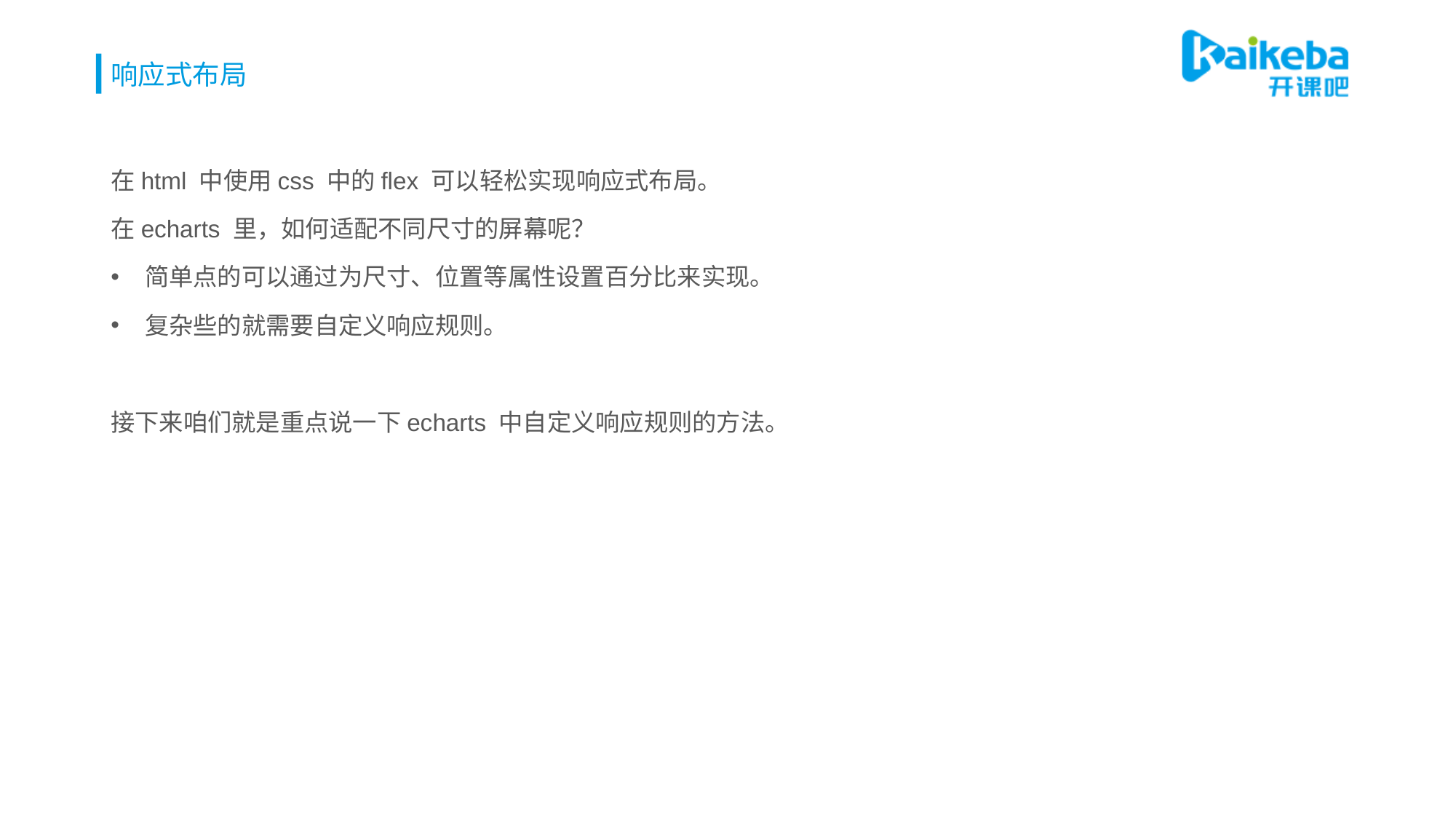

# 响应式布局
在html 中使用css 中的flex 可以轻松实现响应式布局。
在echarts 里，如何适配不同尺寸的屏幕呢？
简单点的可以通过为尺寸、位置等属性设置百分比来实现。
复杂些的就需要自定义响应规则。

接下来咱们就是重点说一下echarts 中自定义响应规则的方法。